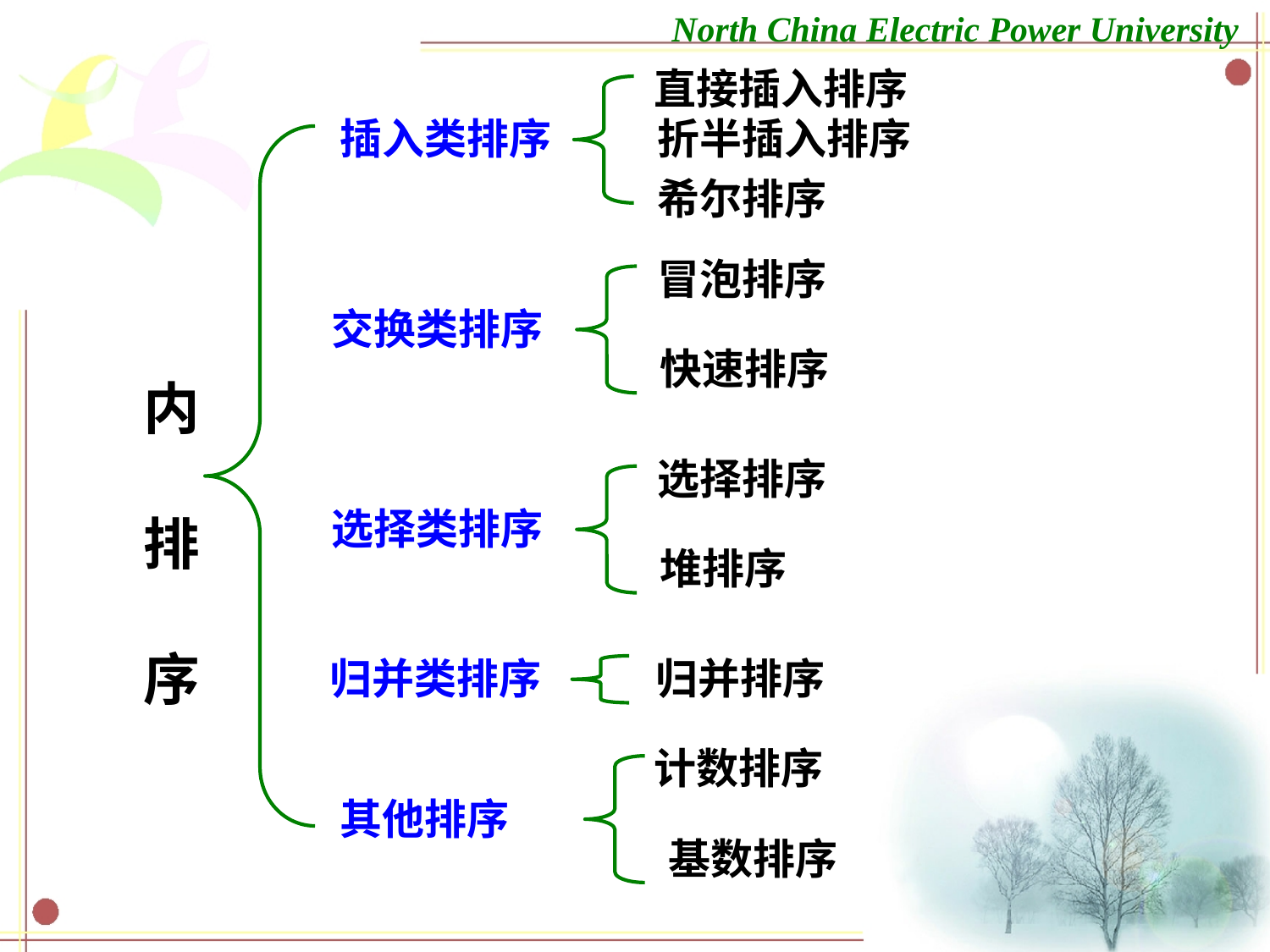

直接插入排序

插入类排序
折半插入排序

希尔排序
冒泡排序

交换类排序
快速排序
内 排 序
选择排序

选择类排序
堆排序
归并类排序
归并排序

计数排序

其他排序
基数排序